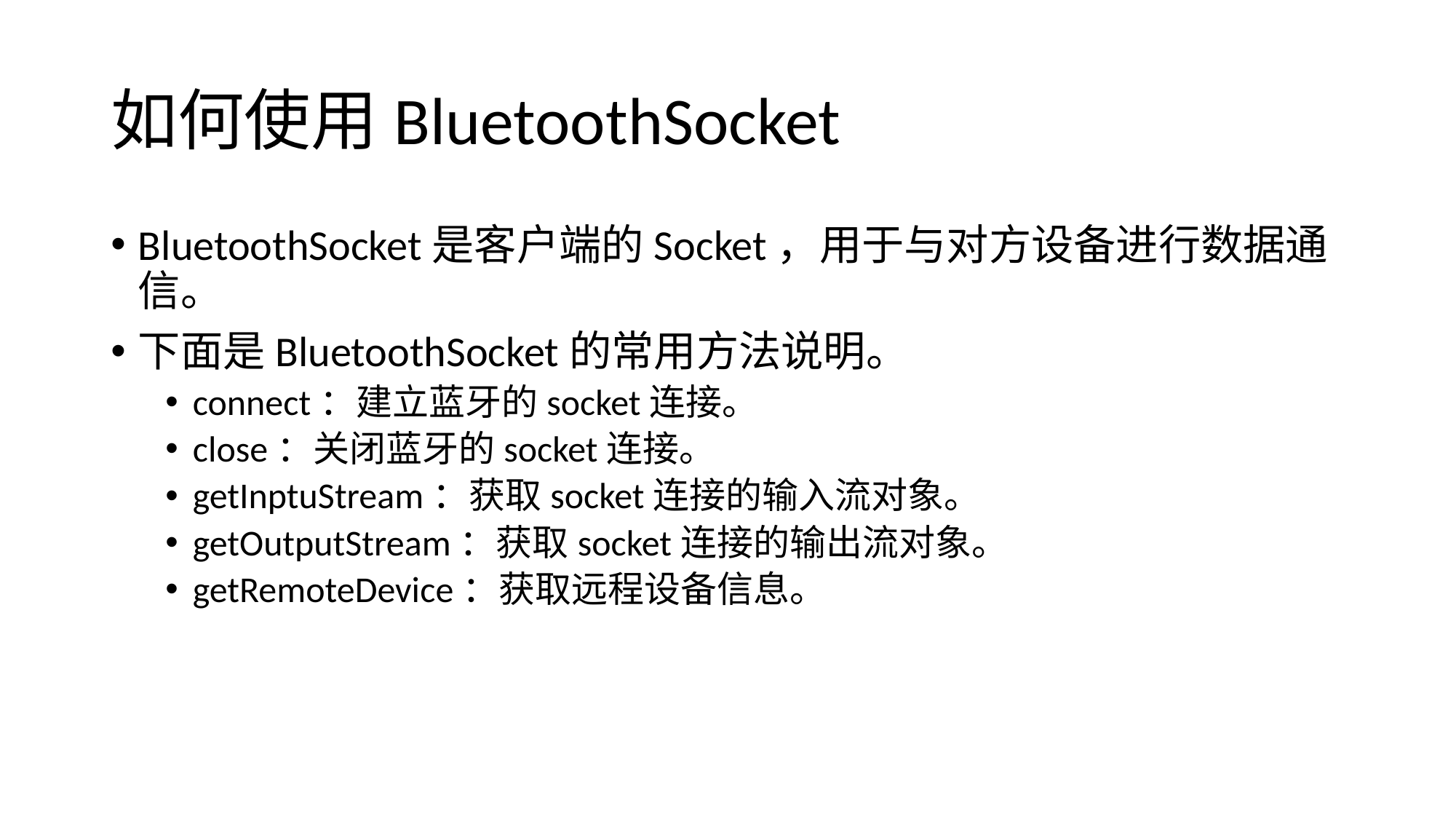

# 如何使用BluetoothSocket
BluetoothSocket是客户端的Socket，用于与对方设备进行数据通信。
下面是BluetoothSocket的常用方法说明。
connect：建立蓝牙的socket连接。
close：关闭蓝牙的socket连接。
getInptuStream：获取socket连接的输入流对象。
getOutputStream：获取socket连接的输出流对象。
getRemoteDevice：获取远程设备信息。